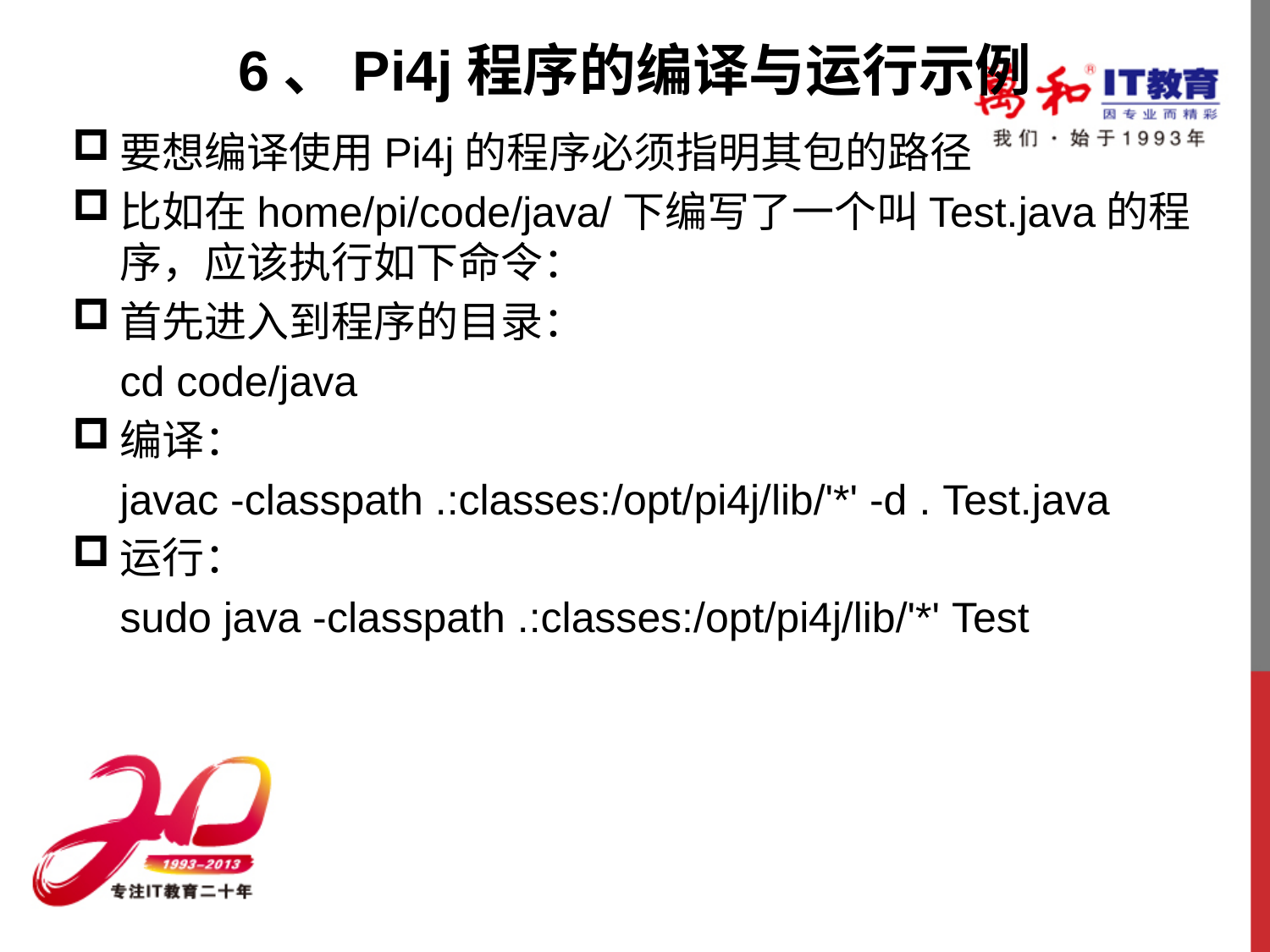

# 6、Pi4j程序的编译与运行示例
要想编译使用Pi4j的程序必须指明其包的路径
比如在home/pi/code/java/下编写了一个叫Test.java的程序，应该执行如下命令：
首先进入到程序的目录：
	cd code/java
编译：
	javac -classpath .:classes:/opt/pi4j/lib/'*' -d . Test.java
运行：
	sudo java -classpath .:classes:/opt/pi4j/lib/'*' Test